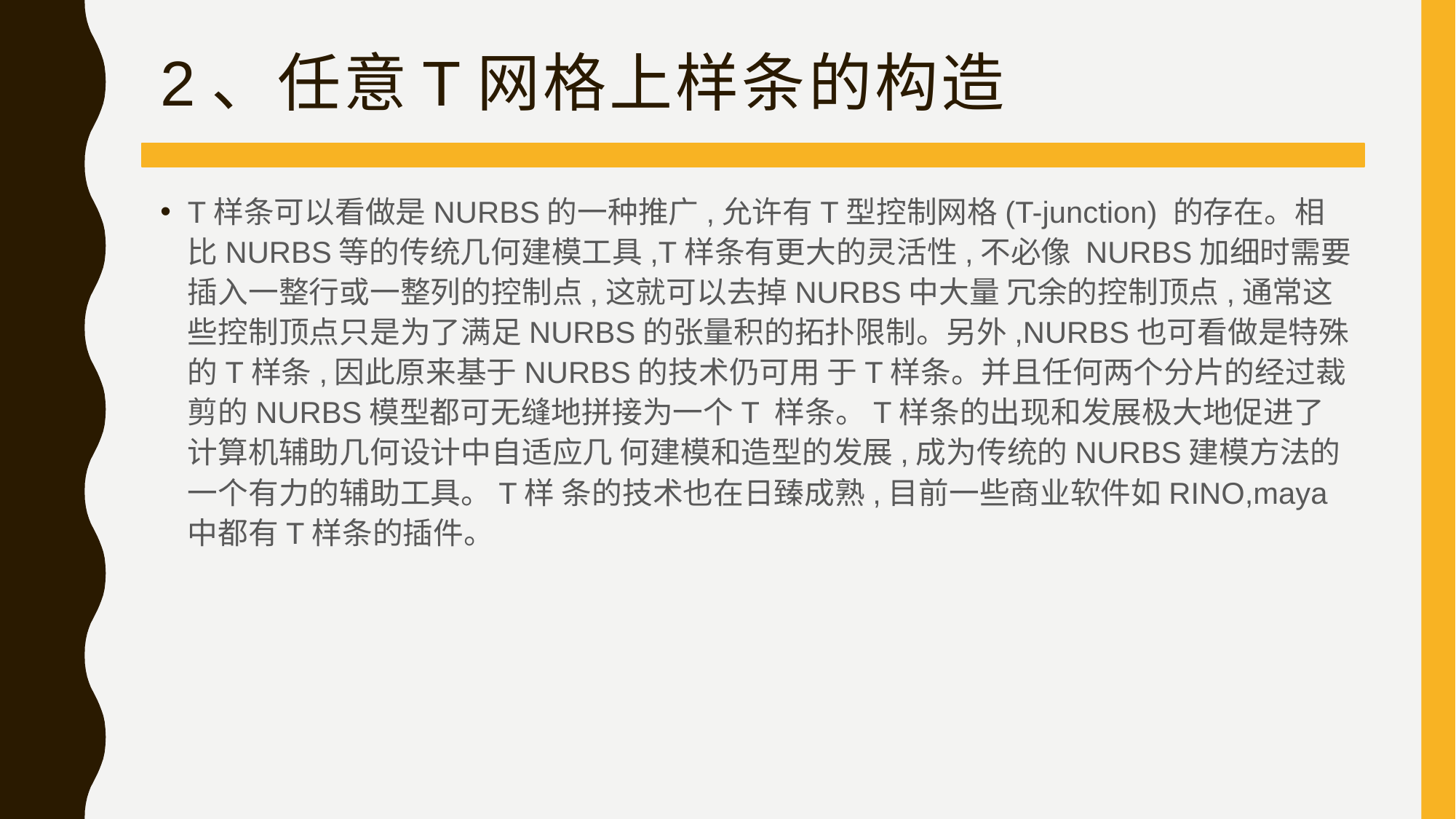

# 2、任意T网格上样条的构造

T样条可以看做是NURBS的一种推广,允许有T型控制网格(T-junction) 的存在。相比NURBS等的传统几何建模工具,T样条有更大的灵活性,不必像 NURBS加细时需要插入一整行或一整列的控制点,这就可以去掉NURBS中大量 冗余的控制顶点,通常这些控制顶点只是为了满足NURBS的张量积的拓扑限制。另外,NURBS也可看做是特殊的T样条,因此原来基于NURBS的技术仍可用 于T样条。并且任何两个分片的经过裁剪的NURBS模型都可无缝地拼接为一个T 样条。T样条的出现和发展极大地促进了计算机辅助几何设计中自适应几 何建模和造型的发展,成为传统的NURBS建模方法的一个有力的辅助工具。T样 条的技术也在日臻成熟,目前一些商业软件如RINO,maya中都有T样条的插件。